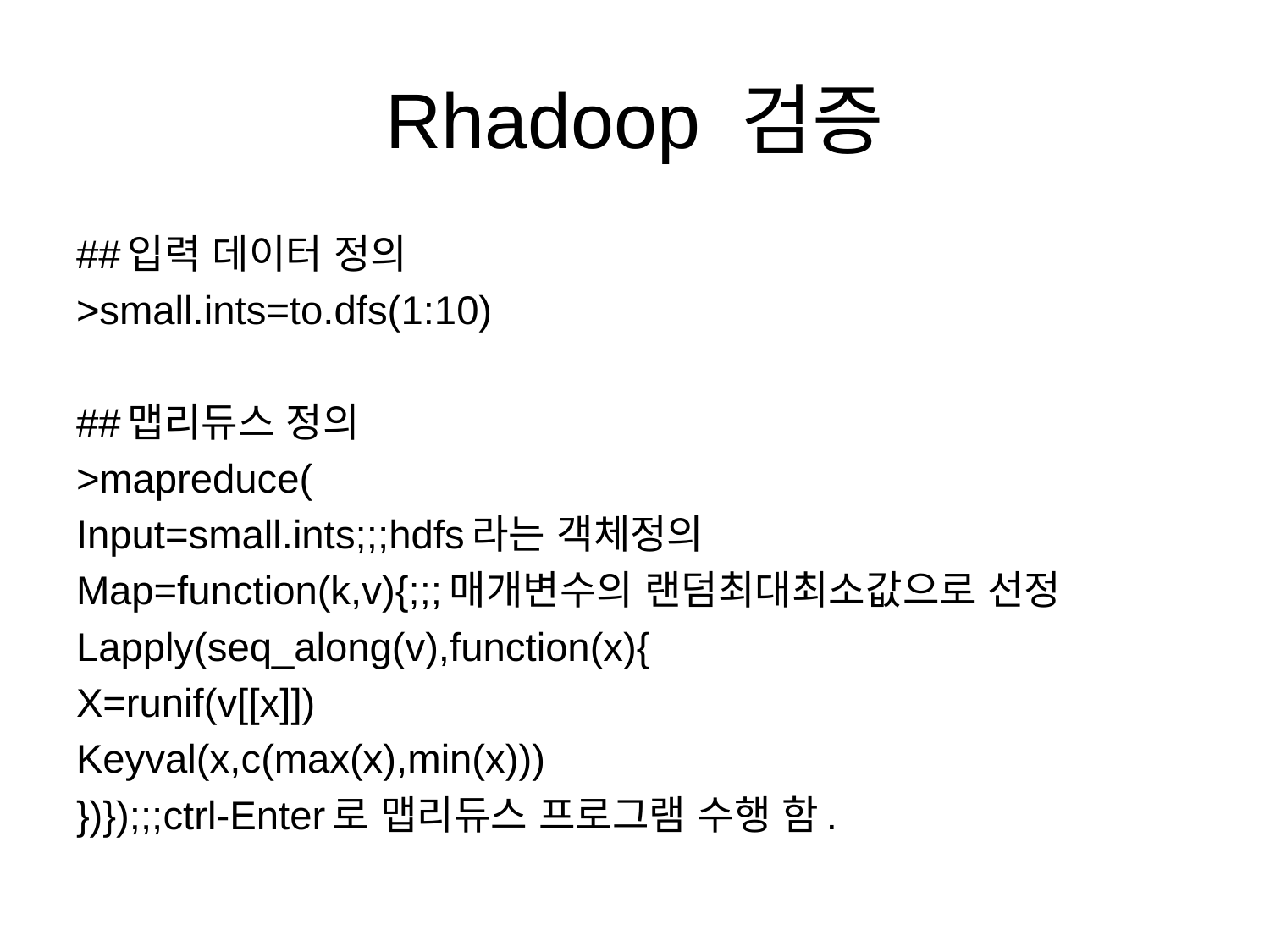

# Rhadoop 검증
##입력 데이터 정의
>small.ints=to.dfs(1:10)

##맵리듀스 정의
>mapreduce(
Input=small.ints;;;hdfs라는 객체정의
Map=function(k,v){;;;매개변수의 랜덤최대최소값으로 선정
Lapply(seq_along(v),function(x){
X=runif(v[[x]])
Keyval(x,c(max(x),min(x)))
})});;;ctrl-Enter로 맵리듀스 프로그램 수행 함.